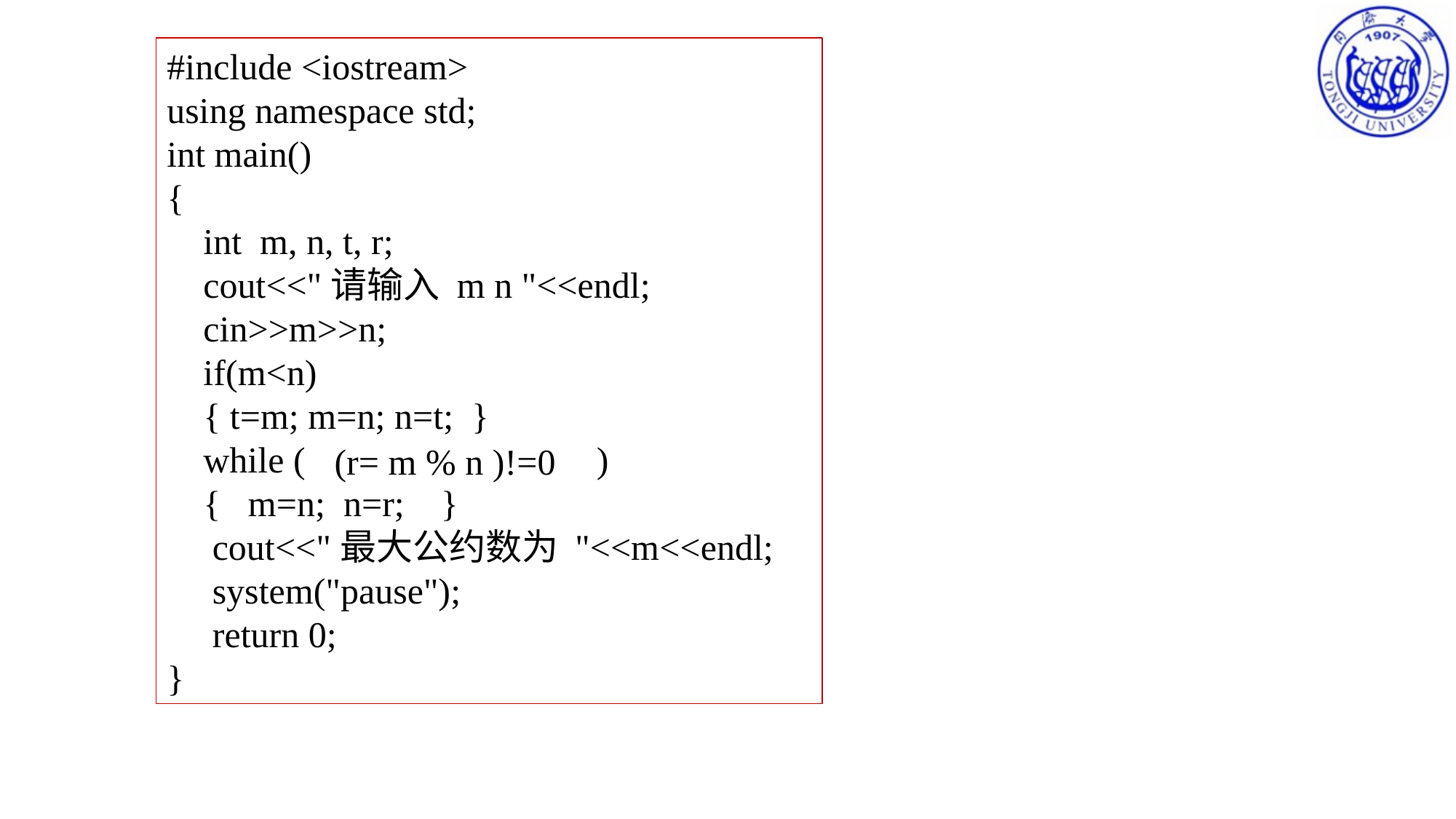

#include <iostream>
using namespace std;
int main()
{
    int  m, n, t, r;
    cout<<"请输入 m n "<<endl;
    cin>>m>>n;
    if(m<n)
    { t=m; m=n; n=t;  }
    while (                                )
    {   m=n;  n=r;    }
     cout<<"最大公约数为 "<<m<<endl;
     system("pause");
     return 0;
}
(r= m % n )!=0